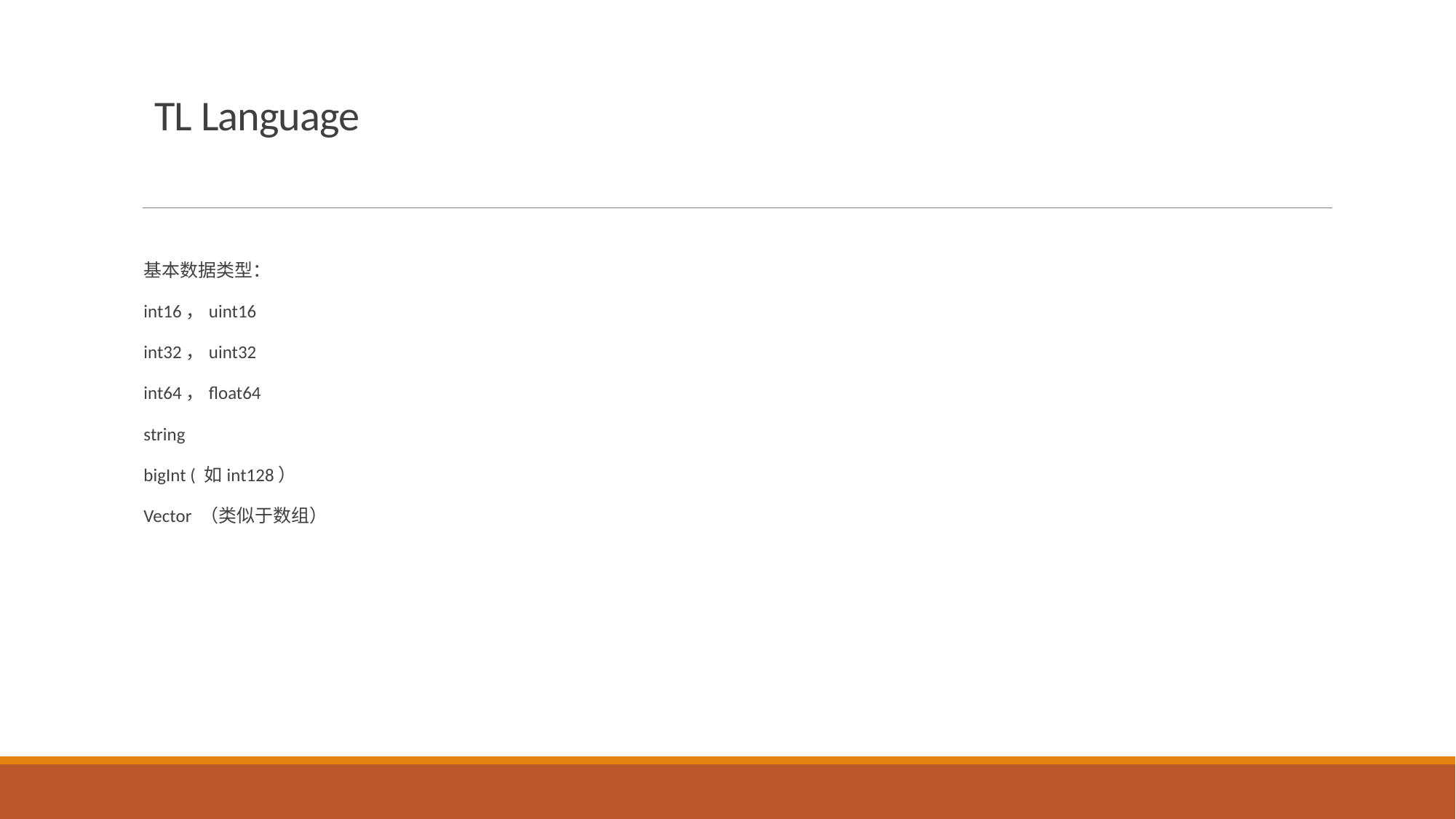

# TL Language
基本数据类型：
int16，uint16
int32，uint32
int64，float64
string
bigInt ( 如int128）
Vector （类似于数组）